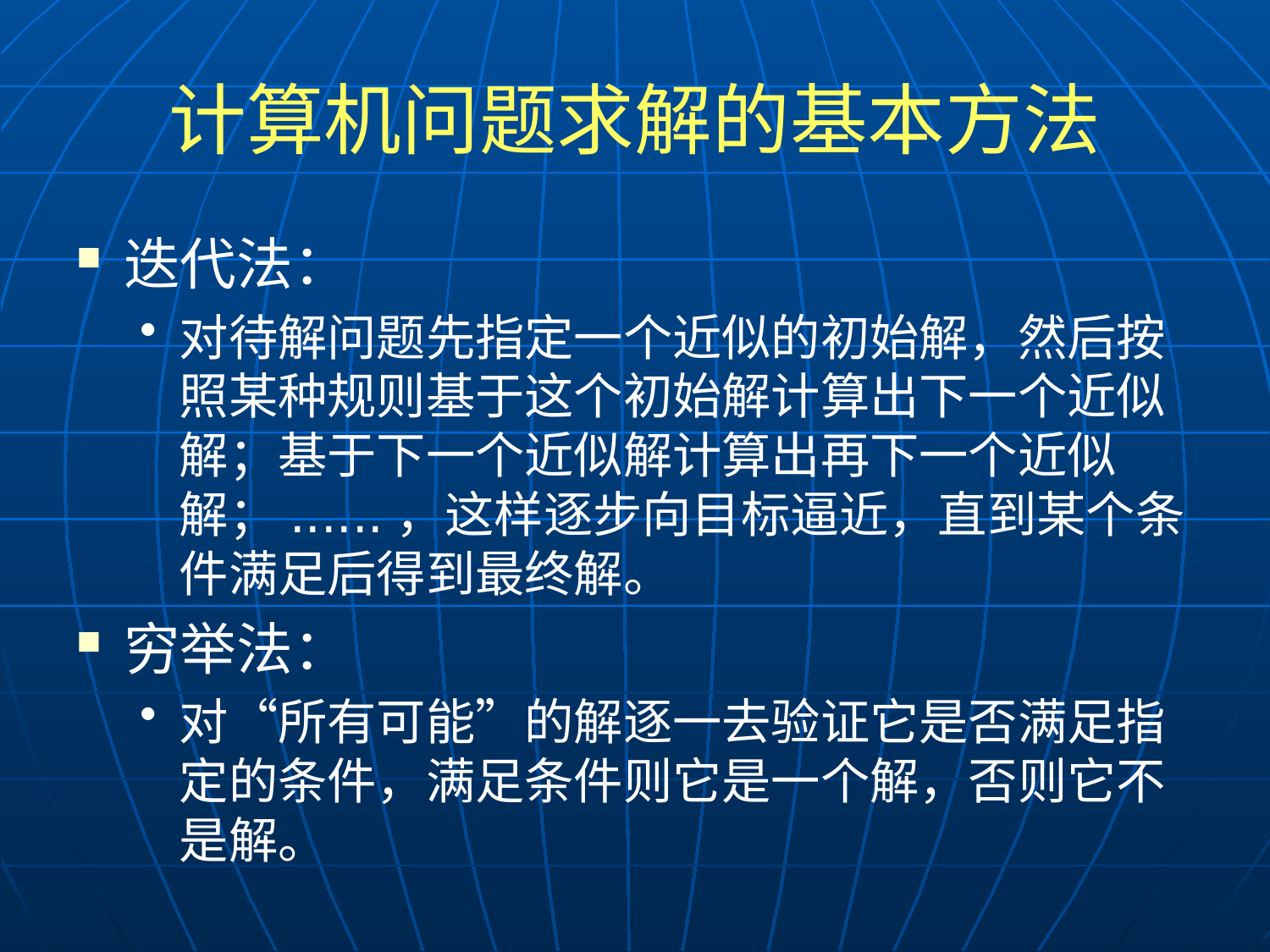

# 计算机问题求解的基本方法
迭代法：
对待解问题先指定一个近似的初始解，然后按照某种规则基于这个初始解计算出下一个近似解；基于下一个近似解计算出再下一个近似解；......，这样逐步向目标逼近，直到某个条件满足后得到最终解。
穷举法：
对“所有可能”的解逐一去验证它是否满足指定的条件，满足条件则它是一个解，否则它不是解。